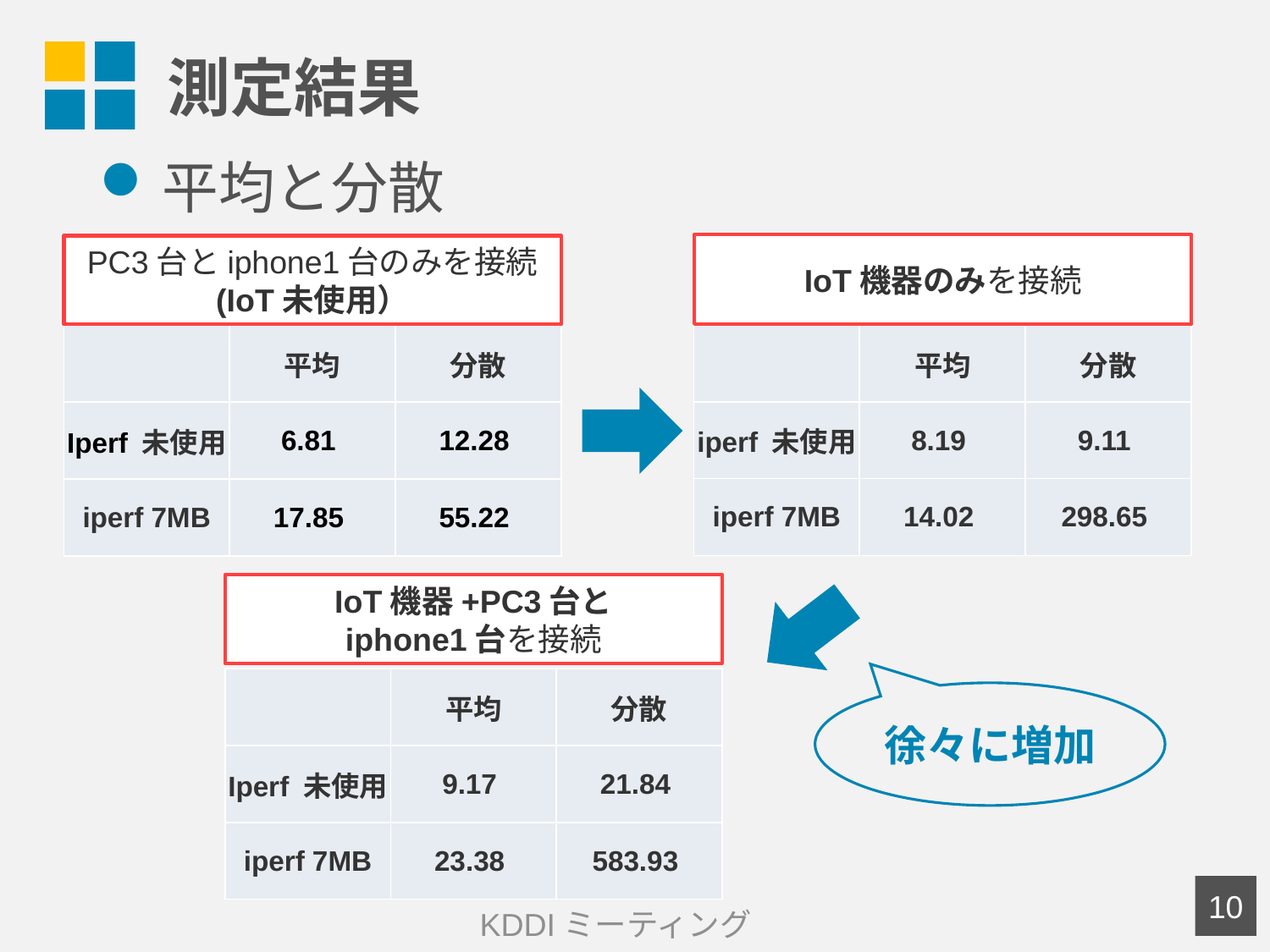

# 測定結果
平均と分散
IoT機器のみを接続
PC3台とiphone1台のみを接続 (IoT未使用）
|  | 平均 | 分散 |
| --- | --- | --- |
| iperf 未使用 | 8.19 | 9.11 |
| iperf 7MB | 14.02 | 298.65 |
|  | 平均 | 分散 |
| --- | --- | --- |
| Iperf 未使用 | 6.81 | 12.28 |
| iperf 7MB | 17.85 | 55.22 |

IoT機器+PC3台と
iphone1台を接続

|  | 平均 | 分散 |
| --- | --- | --- |
| Iperf 未使用 | 9.17 | 21.84 |
| iperf 7MB | 23.38 | 583.93 |
徐々に増加
10
KDDIミーティング